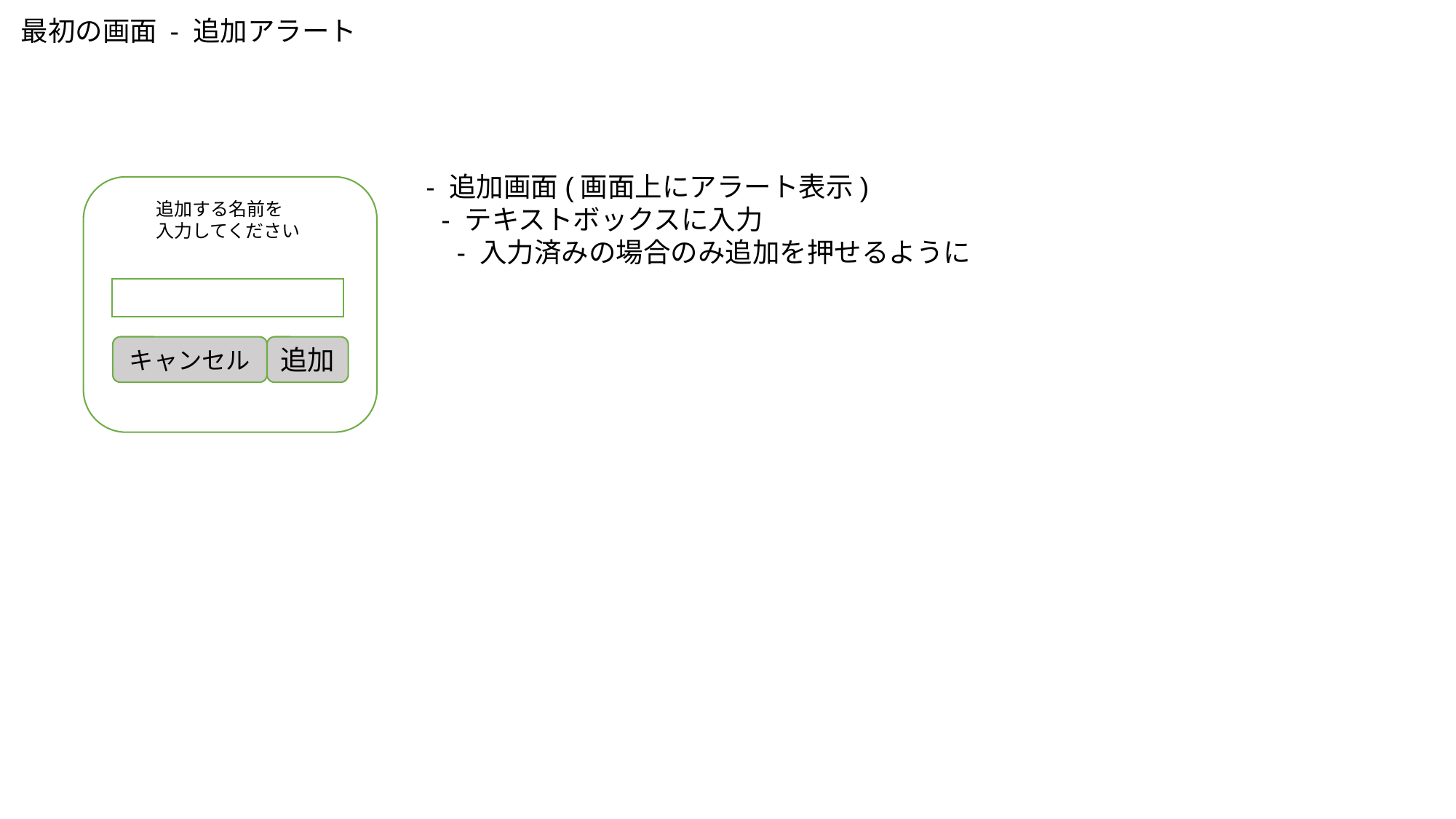

最初の画面 - 追加アラート
- 追加画面(画面上にアラート表示)
  - テキストボックスに入力
    - 入力済みの場合のみ追加を押せるように

追加する名前を
入力してください

キャンセル
追加